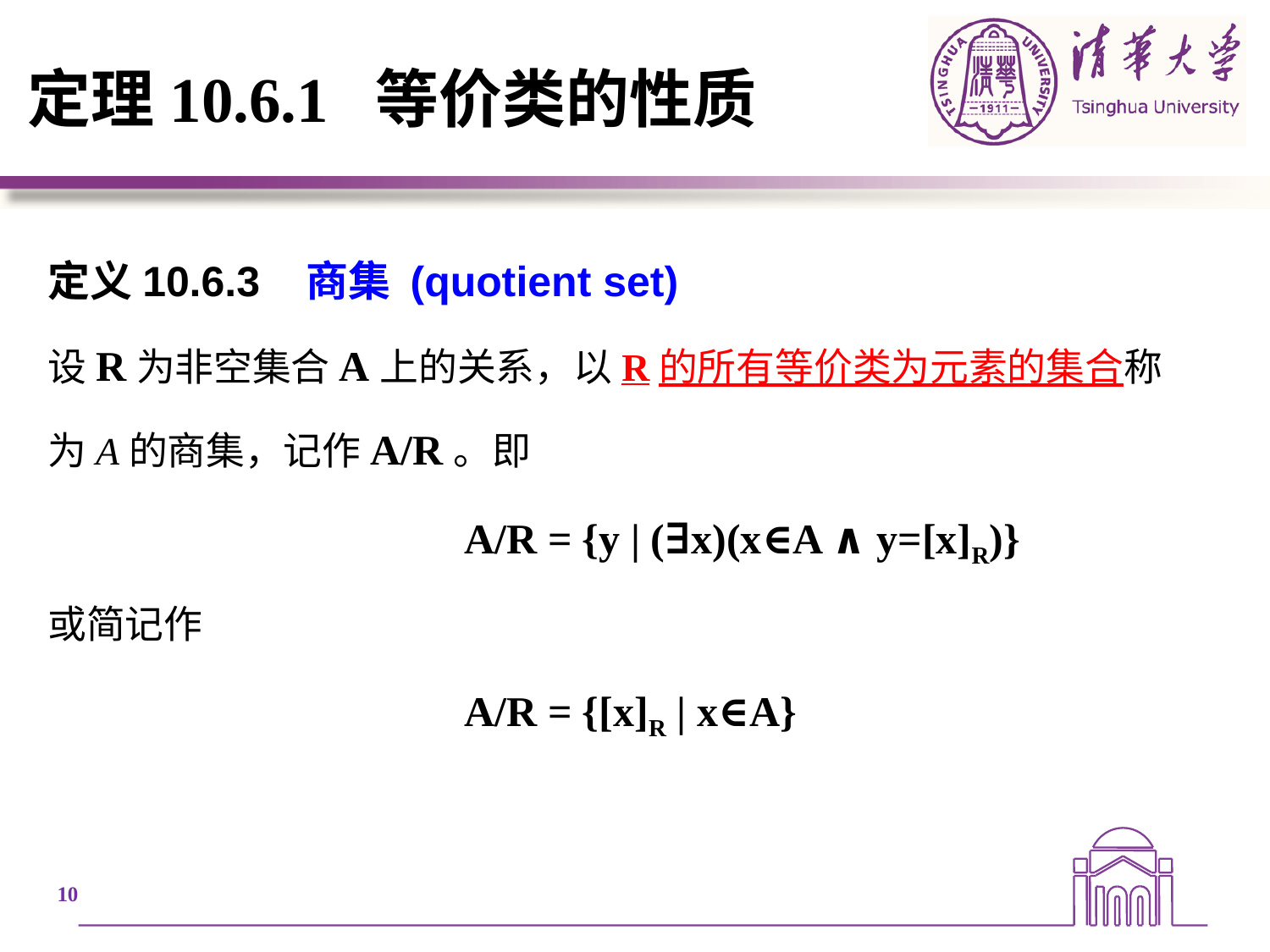

# 定理10.6.1  等价类的性质
定义10.6.3   商集 (quotient set)
设R为非空集合A上的关系，以R的所有等价类为元素的集合称
为A的商集，记作A/R。即
                    		A/R = {y | (∃x)(x∈A ∧ y=[x]R)}
或简记作
				A/R = {[x]R | x∈A}